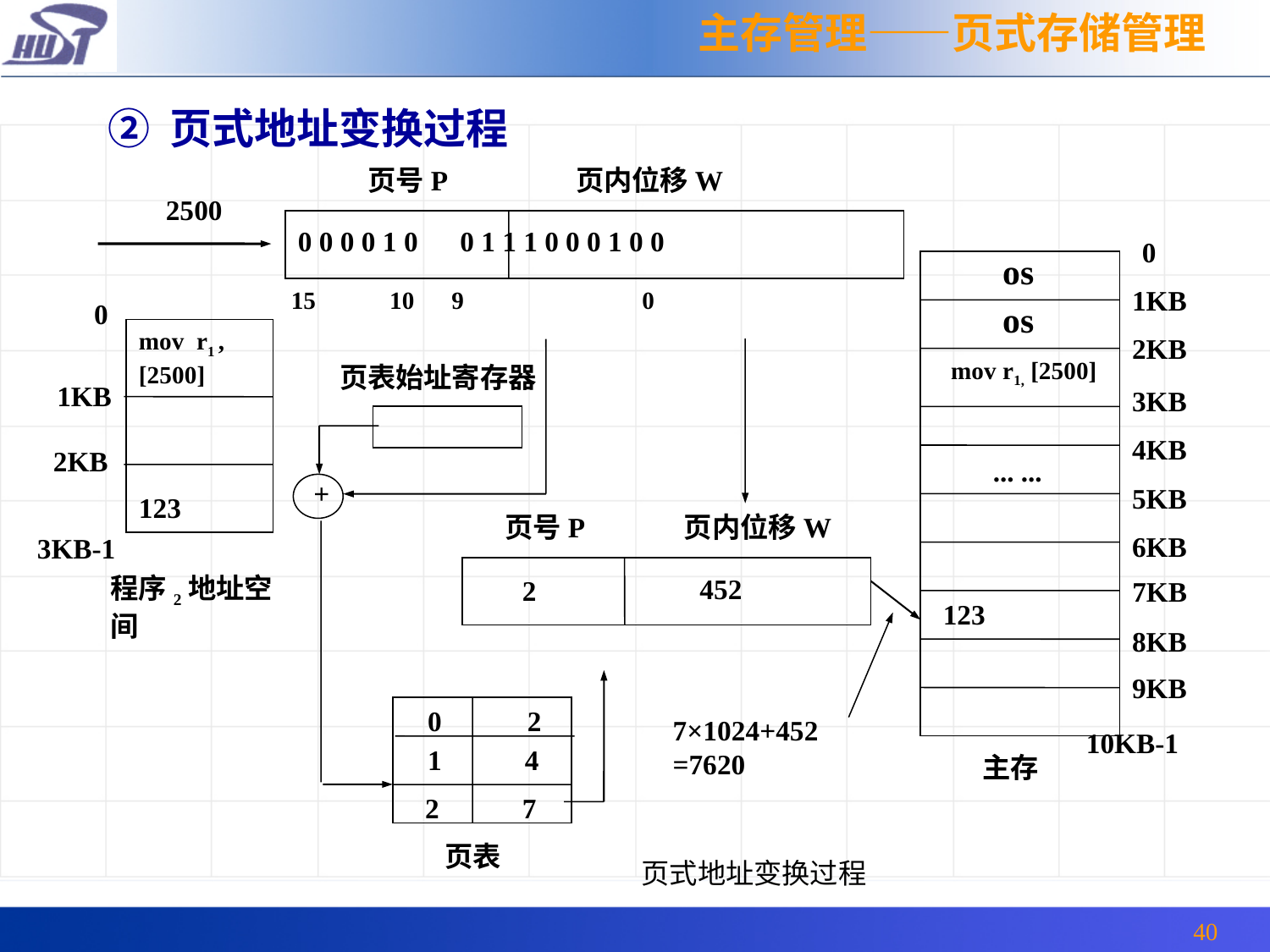

主存管理——页式存储管理
② 页式地址变换过程
页号P
页内位移W
0 0 0 0 1 0      0 1 1 1 0 0 0 1 0 0

   15            10      9                             0
2500

0

os
1KB

os
2KB

mov r1, [2500]
3KB

4KB

... ...
5KB

6KB

7KB

123
8KB

9KB

10KB-1
主存
0
mov  r1 ,
[2500]

123
1KB

2KB

3KB-1
程序2地址空间

页表始址寄存器

+

页号P
页内位移W

        452
      2

7×1024+452
=7620

0

2

1
4

2
7

页表
页式地址变换过程
40